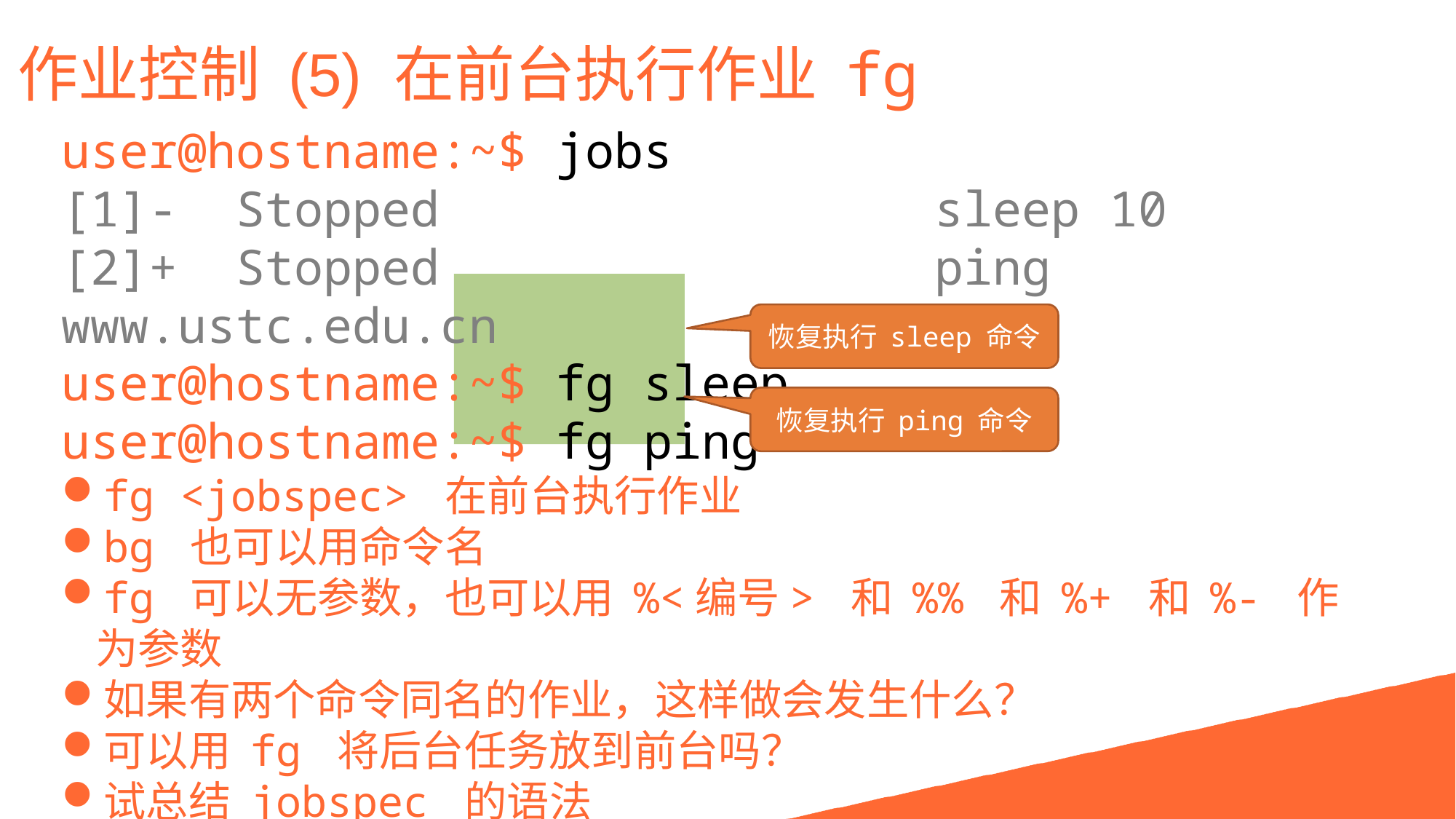

作业控制 (5) 在前台执行作业 fg
user@hostname:~$ jobs
[1]-  Stopped                 sleep 10
[2]+  Stopped                 ping www.ustc.edu.cn
user@hostname:~$ fg sleep
user@hostname:~$ fg ping

恢复执行 sleep 命令
恢复执行 ping 命令
fg <jobspec> 在前台执行作业
bg 也可以用命令名
fg 可以无参数，也可以用 %<编号> 和 %% 和 %+ 和 %- 作为参数
如果有两个命令同名的作业，这样做会发生什么？
可以用 fg 将后台任务放到前台吗？
试总结 jobspec 的语法